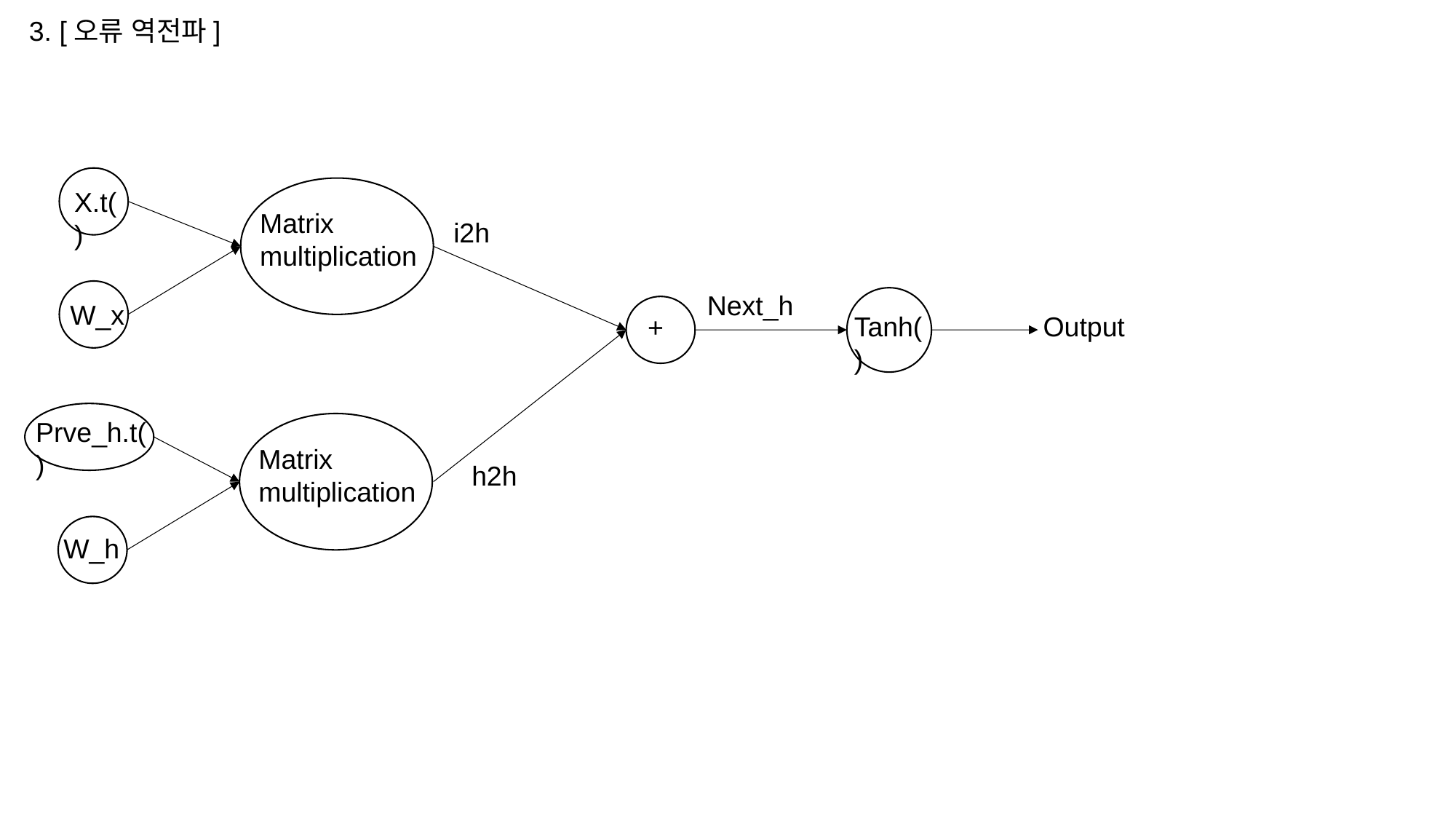

3. [오류 역전파]

X.t()
Matrix multiplication
i2h

Next_h

W_x

Tanh()
Output
+

Prve_h.t()

Matrix multiplication
h2h

W_h